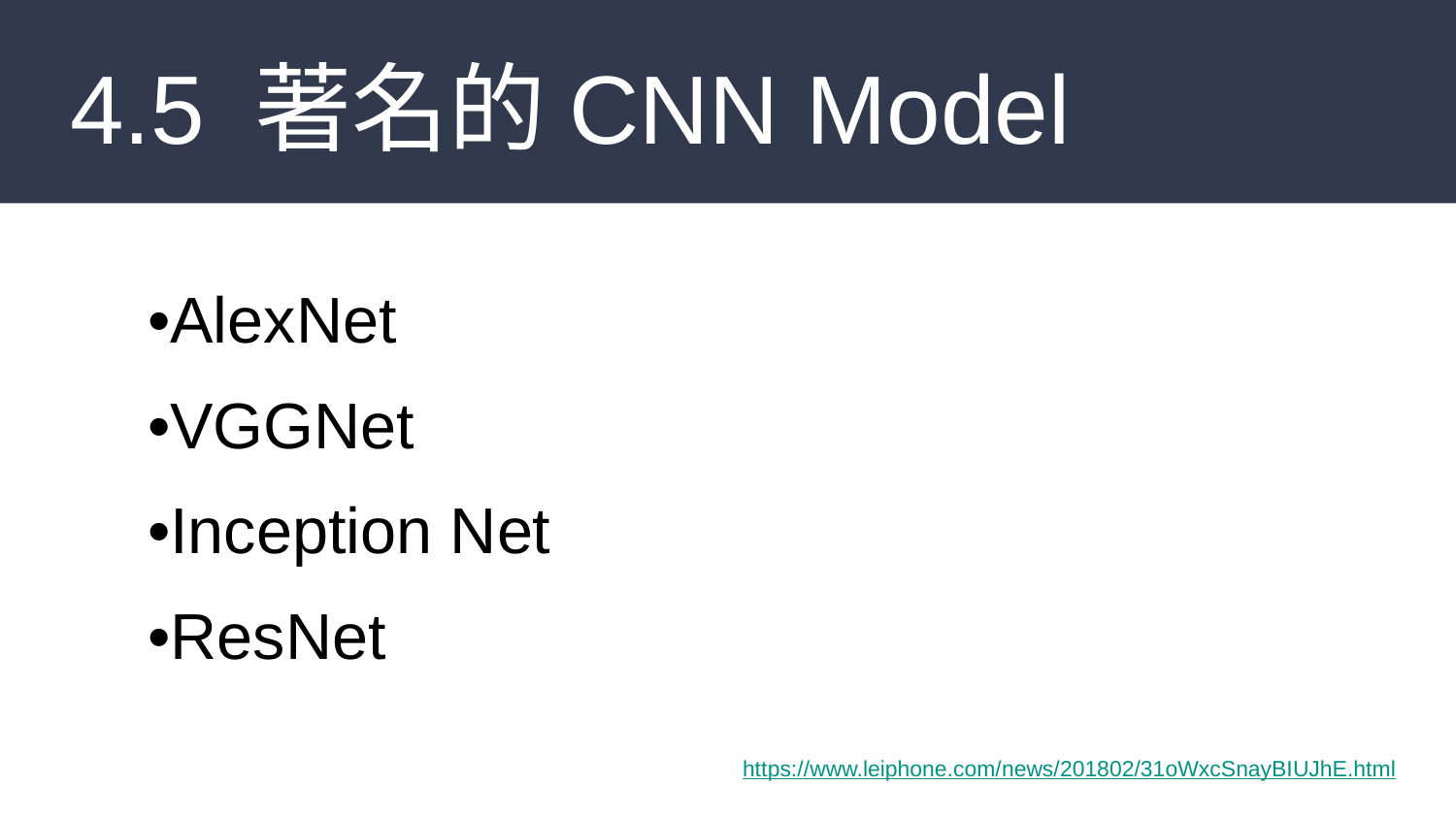

# 4.5 著名的CNN Model
•AlexNet
•VGGNet
•Inception Net
•ResNet
https://www.leiphone.com/news/201802/31oWxcSnayBIUJhE.html